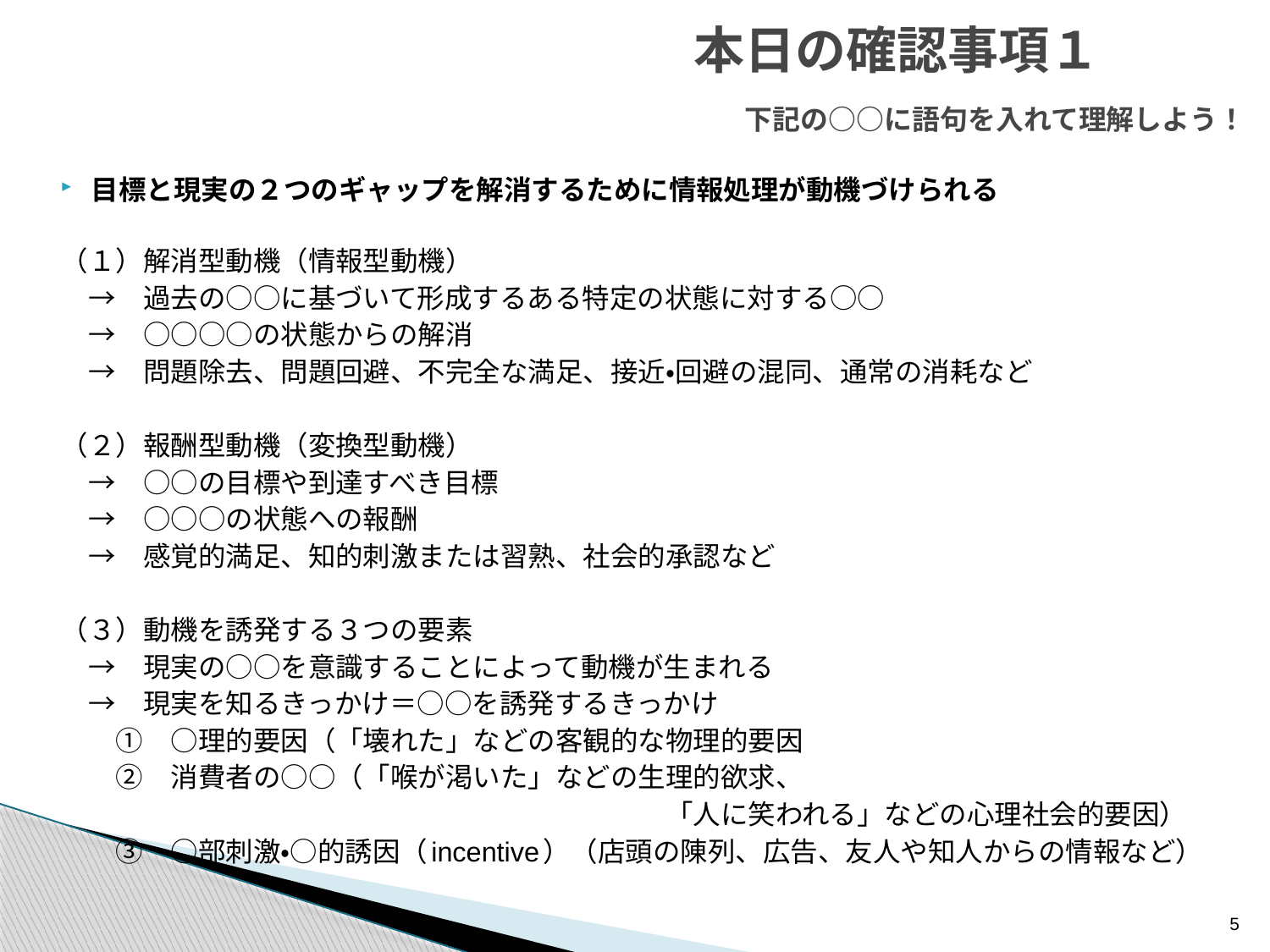

# 本日の確認事項１ 　　　　　　　　　　　　　　下記の○○に語句を入れて理解しよう！
目標と現実の２つのギャップを解消するために情報処理が動機づけられる

（１）解消型動機（情報型動機）
　→　過去の○○に基づいて形成するある特定の状態に対する○○
　→　○○○○の状態からの解消
　→　問題除去、問題回避、不完全な満足、接近・回避の混同、通常の消耗など

（２）報酬型動機（変換型動機）
　→　○○の目標や到達すべき目標
　→　○○○の状態への報酬
　→　感覚的満足、知的刺激または習熟、社会的承認など

（３）動機を誘発する３つの要素
　→　現実の○○を意識することによって動機が生まれる
　→　現実を知るきっかけ＝○○を誘発するきっかけ
　　①　○理的要因（「壊れた」などの客観的な物理的要因
　　②　消費者の○○（「喉が渇いた」などの生理的欲求、
　　　　　　　　　　　　　　　　　　　　　　「人に笑われる」などの心理社会的要因）
　　③　○部刺激・○的誘因（incentive）（店頭の陳列、広告、友人や知人からの情報など）

5